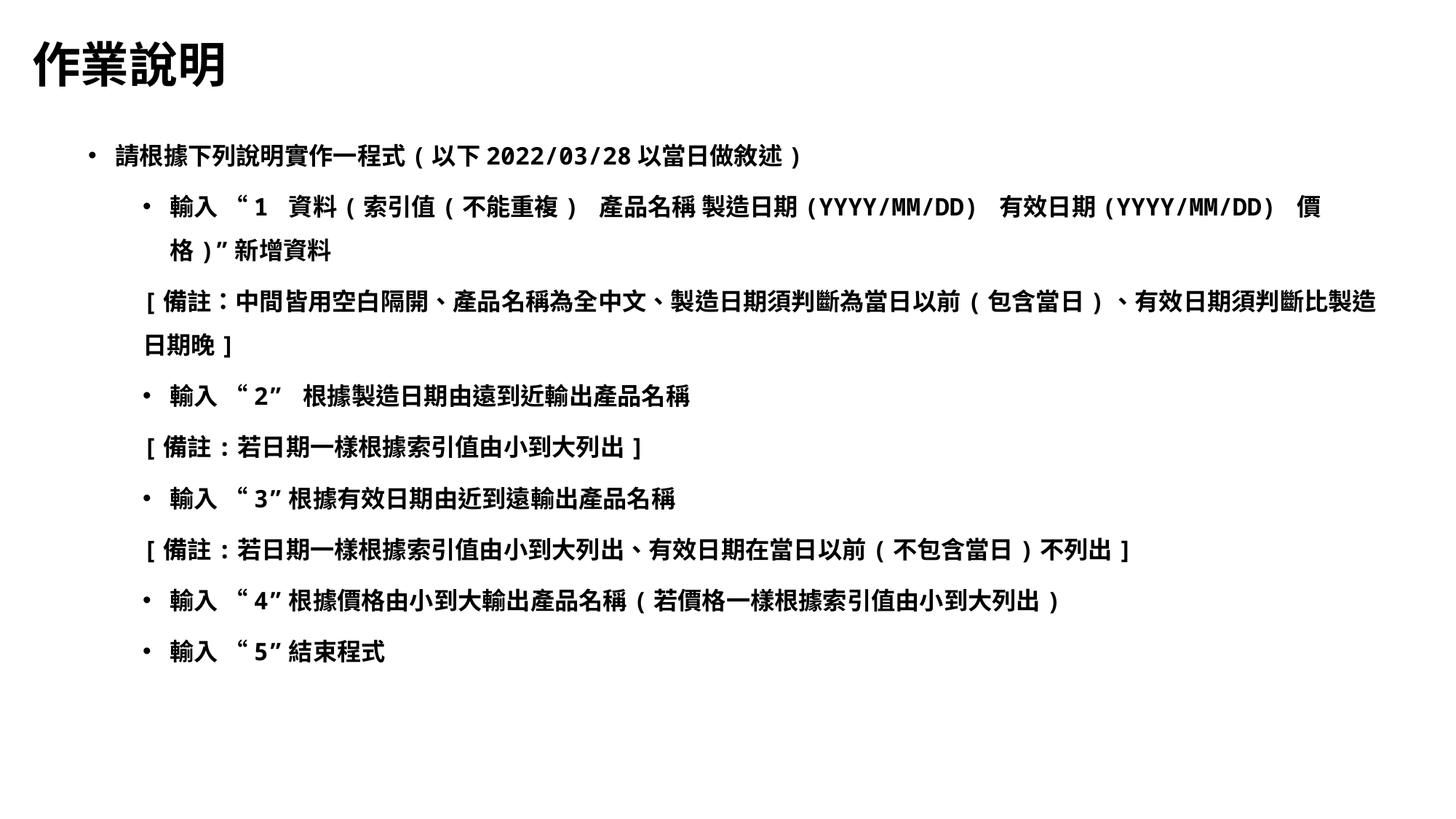

# 作業說明
請根據下列說明實作一程式(以下2022/03/28以當日做敘述)
輸入 “1 資料(索引值(不能重複) 產品名稱 製造日期(YYYY/MM/DD) 有效日期(YYYY/MM/DD) 價格)”新增資料
[備註：中間皆用空白隔開、產品名稱為全中文、製造日期須判斷為當日以前(包含當日)、有效日期須判斷比製造日期晚]
輸入 “2” 根據製造日期由遠到近輸出產品名稱
[備註:若日期一樣根據索引值由小到大列出]
輸入 “3”根據有效日期由近到遠輸出產品名稱
[備註:若日期一樣根據索引值由小到大列出、有效日期在當日以前(不包含當日)不列出]
輸入 “4”根據價格由小到大輸出產品名稱(若價格一樣根據索引值由小到大列出)
輸入 “5”結束程式